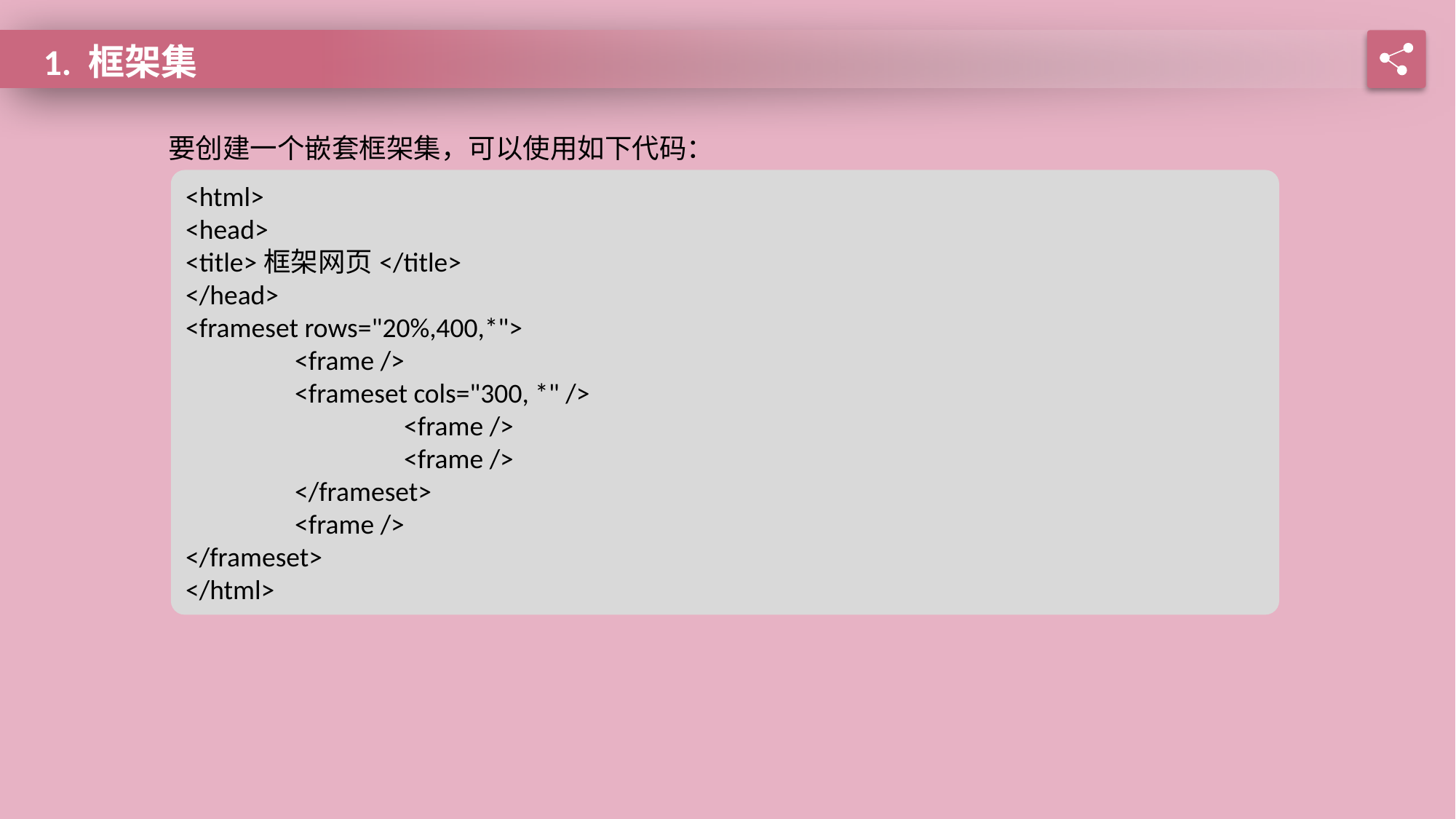

1. 框架集
要创建一个嵌套框架集，可以使用如下代码：
<html>
<head>
<title>框架网页</title>
</head>
<frameset rows="20%,400,*">
	<frame />
	<frameset cols="300, *" />
		<frame />
		<frame />
	</frameset>
	<frame />
</frameset>
</html>